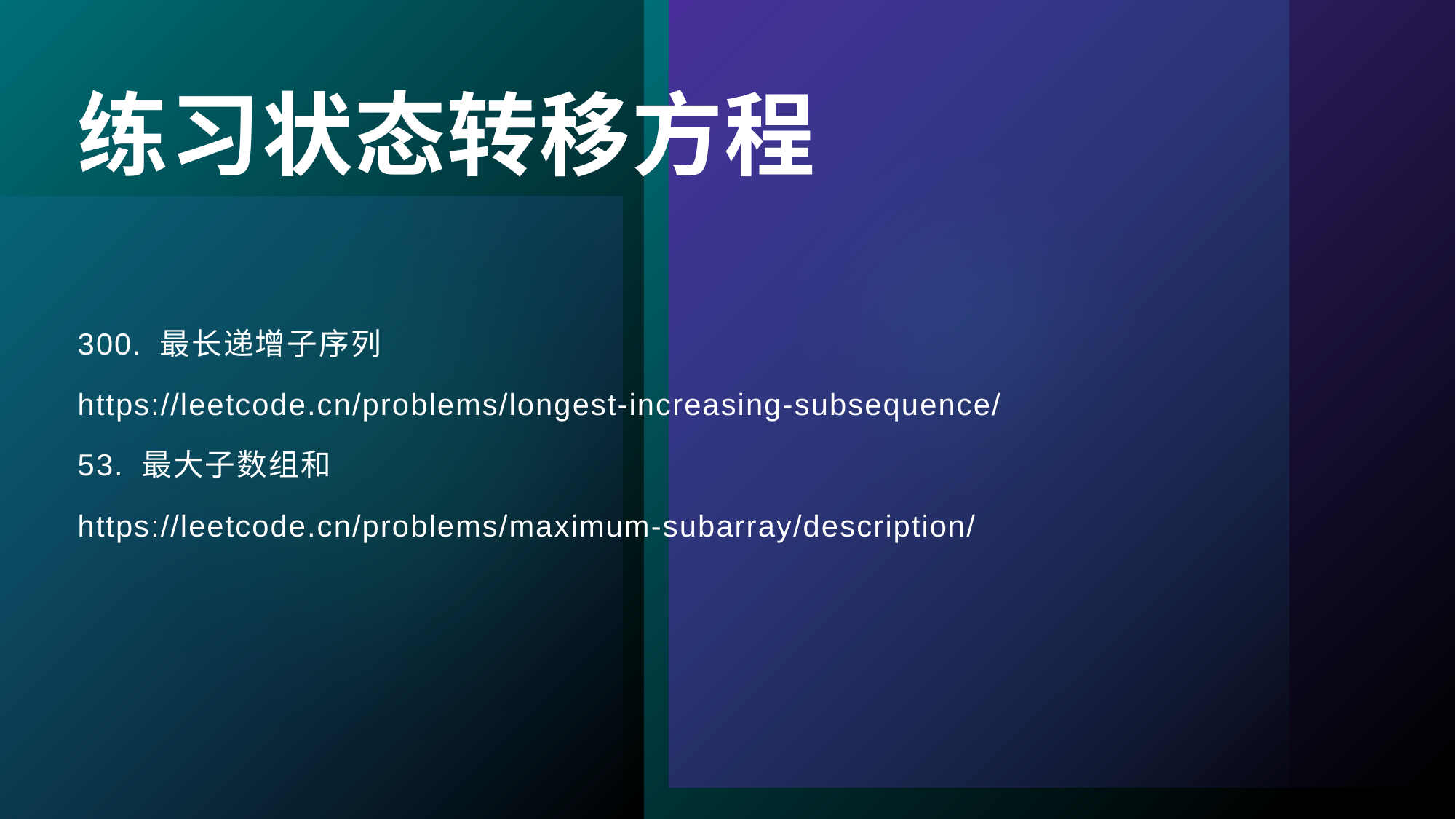

# 练习状态转移方程
300. 最长递增子序列
https://leetcode.cn/problems/longest-increasing-subsequence/
53. 最大子数组和
https://leetcode.cn/problems/maximum-subarray/description/